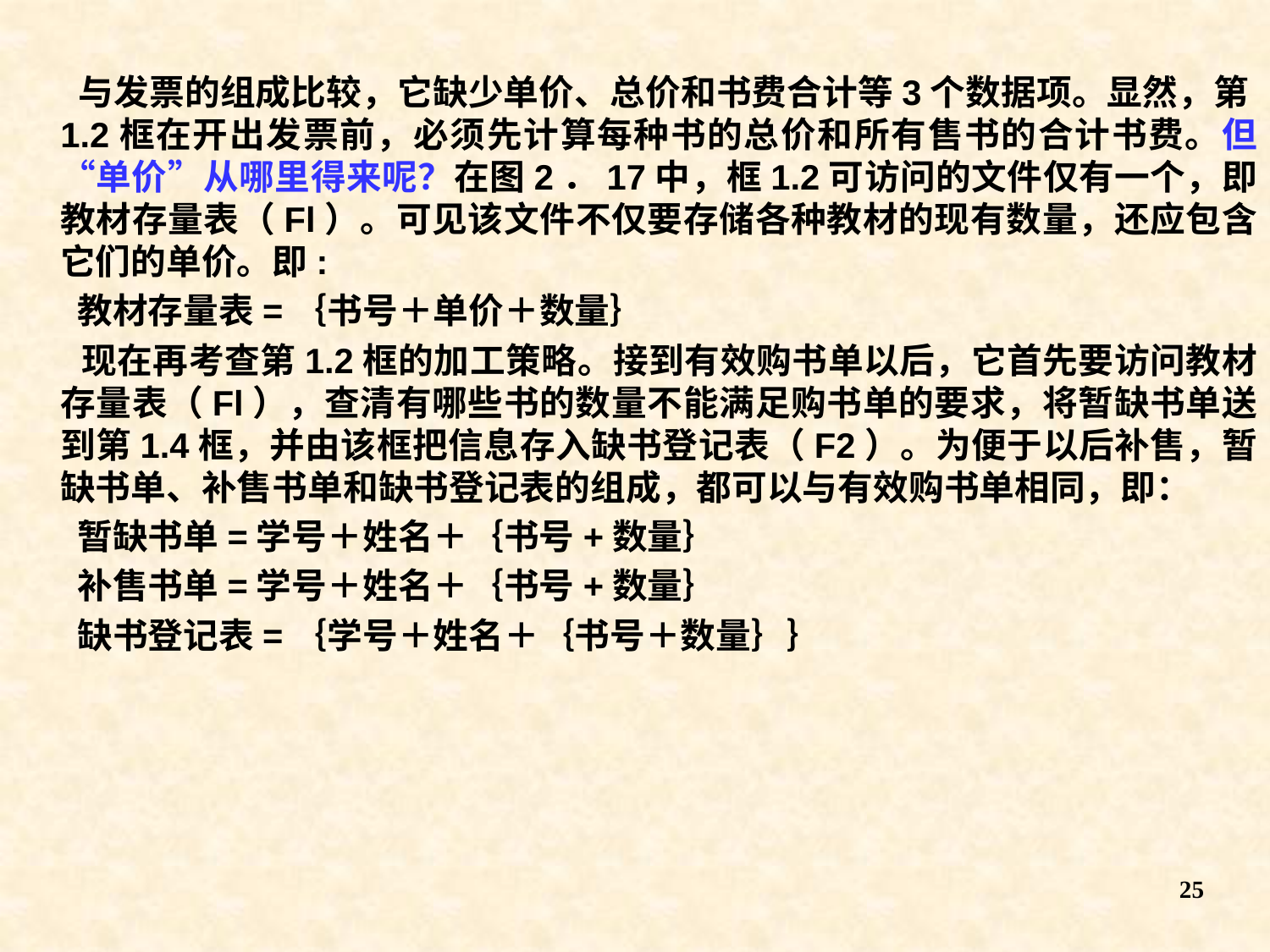

与发票的组成比较，它缺少单价、总价和书费合计等3个数据项。显然，第1.2框在开出发票前，必须先计算每种书的总价和所有售书的合计书费。但“单价”从哪里得来呢？在图2．17中，框1.2可访问的文件仅有一个，即教材存量表（Fl）。可见该文件不仅要存储各种教材的现有数量，还应包含它们的单价。即:
       教材存量表=｛书号＋单价＋数量｝
       现在再考查第1.2框的加工策略。接到有效购书单以后，它首先要访问教材存量表（Fl），查清有哪些书的数量不能满足购书单的要求，将暂缺书单送到第1.4框，并由该框把信息存入缺书登记表（F2）。为便于以后补售，暂缺书单、补售书单和缺书登记表的组成，都可以与有效购书单相同，即：
       暂缺书单=学号＋姓名＋｛书号+数量｝
       补售书单=学号＋姓名＋｛书号+数量｝
       缺书登记表=｛学号＋姓名＋｛书号＋数量｝｝

25